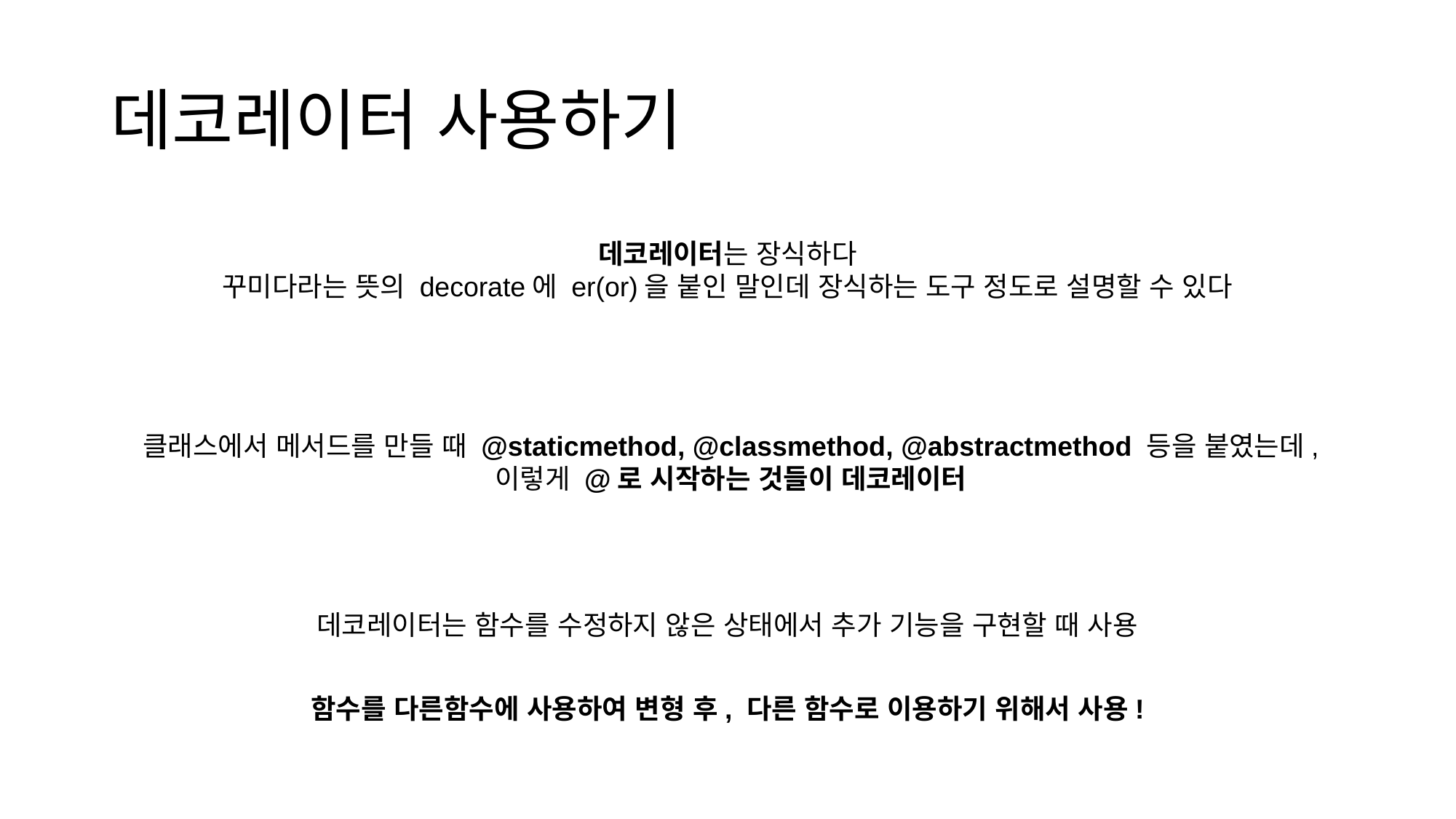

# 데코레이터 사용하기
데코레이터는 장식하다
꾸미다라는 뜻의 decorate에 er(or)을 붙인 말인데 장식하는 도구 정도로 설명할 수 있다
클래스에서 메서드를 만들 때 @staticmethod, @classmethod, @abstractmethod 등을 붙였는데, 이렇게 @로 시작하는 것들이 데코레이터
데코레이터는 함수를 수정하지 않은 상태에서 추가 기능을 구현할 때 사용
함수를 다른함수에 사용하여 변형 후, 다른 함수로 이용하기 위해서 사용!